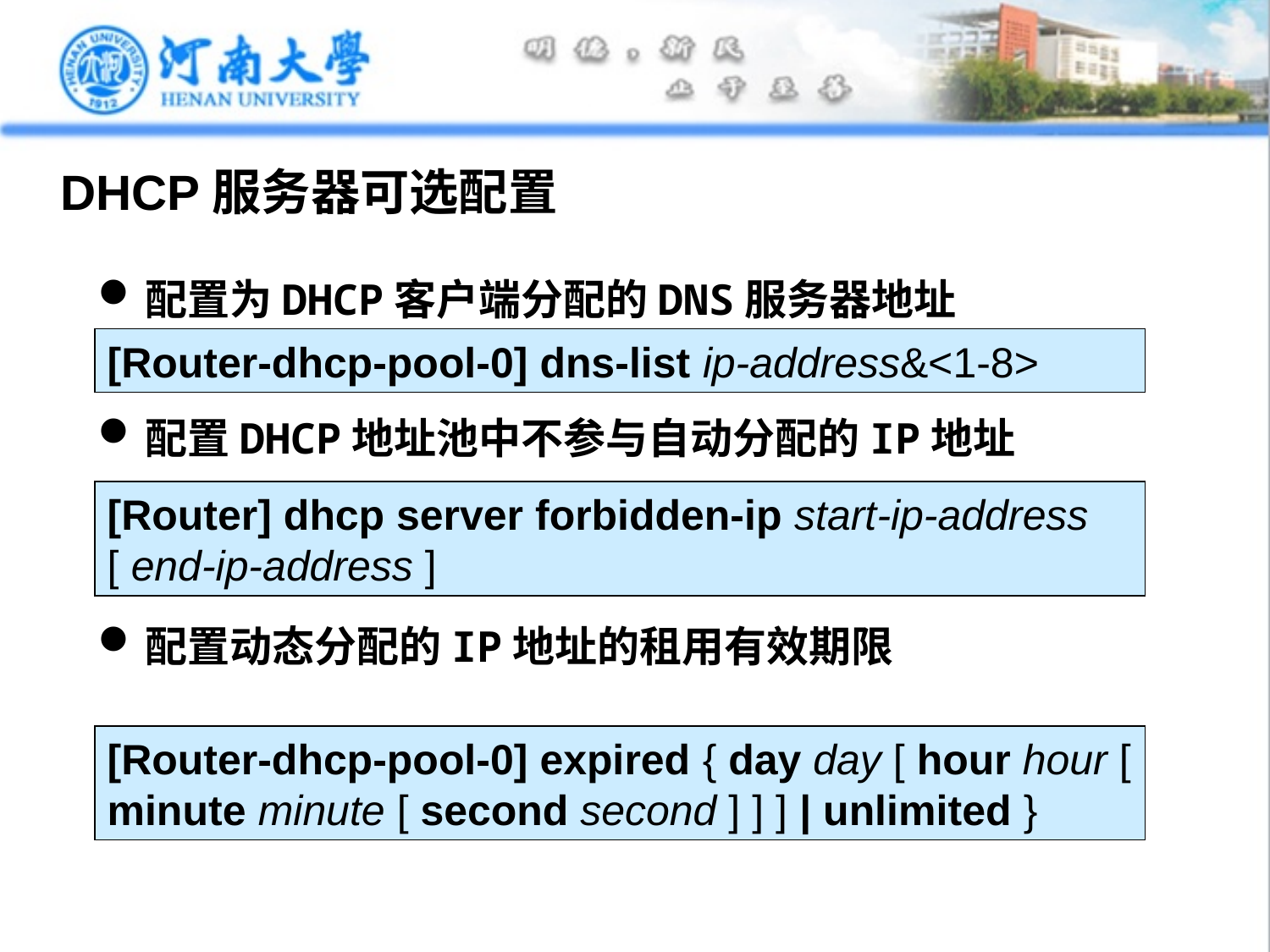

# DHCP服务器可选配置
配置为DHCP客户端分配的DNS服务器地址

配置DHCP地址池中不参与自动分配的IP地址

配置动态分配的IP地址的租用有效期限

[Router-dhcp-pool-0] dns-list ip-address&<1-8>
[Router] dhcp server forbidden-ip start-ip-address [ end-ip-address ]
[Router-dhcp-pool-0] expired { day day [ hour hour [ minute minute [ second second ] ] ] | unlimited }